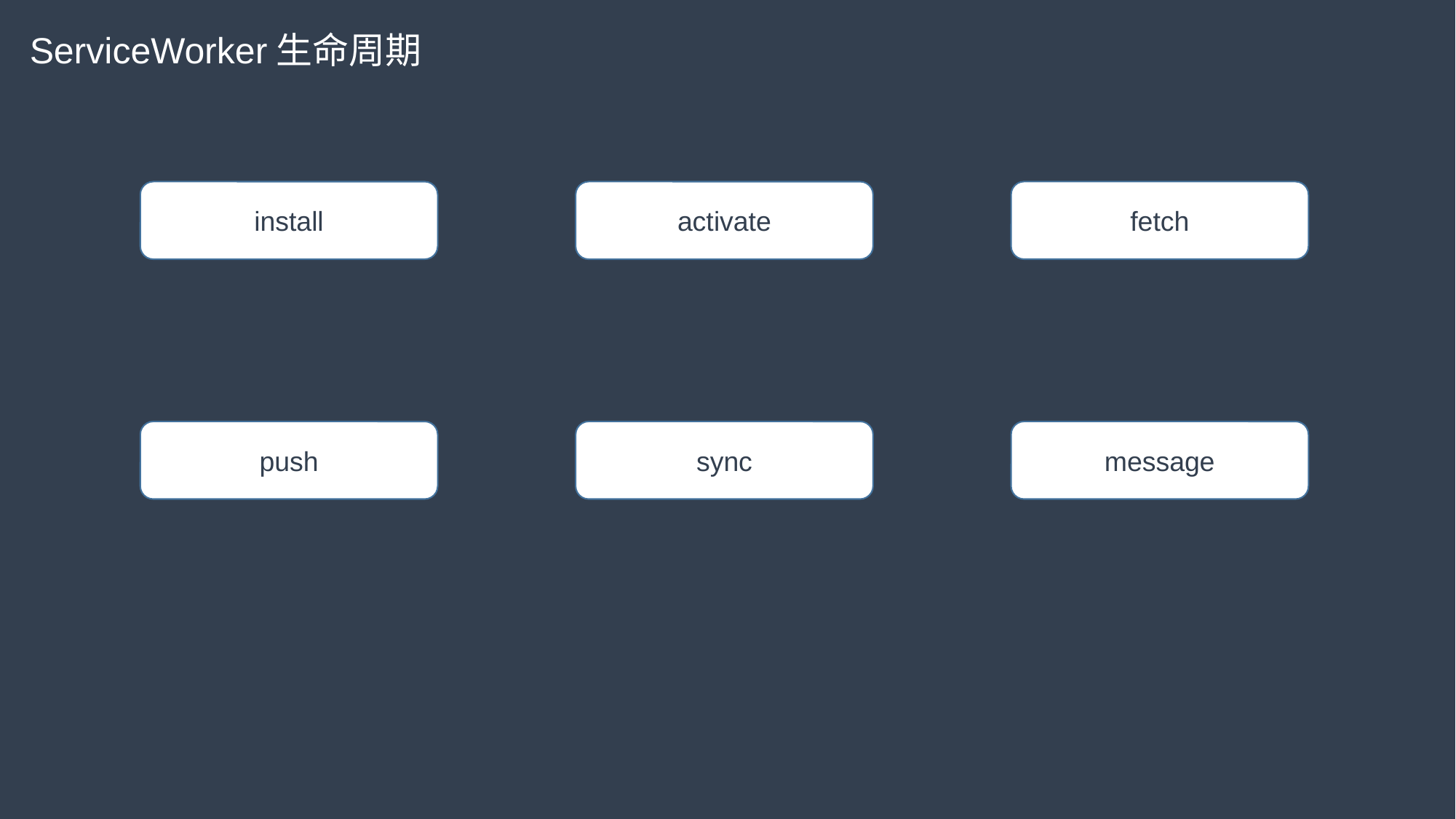

ServiceWorker生命周期
fetch
install
activate
message
push
sync